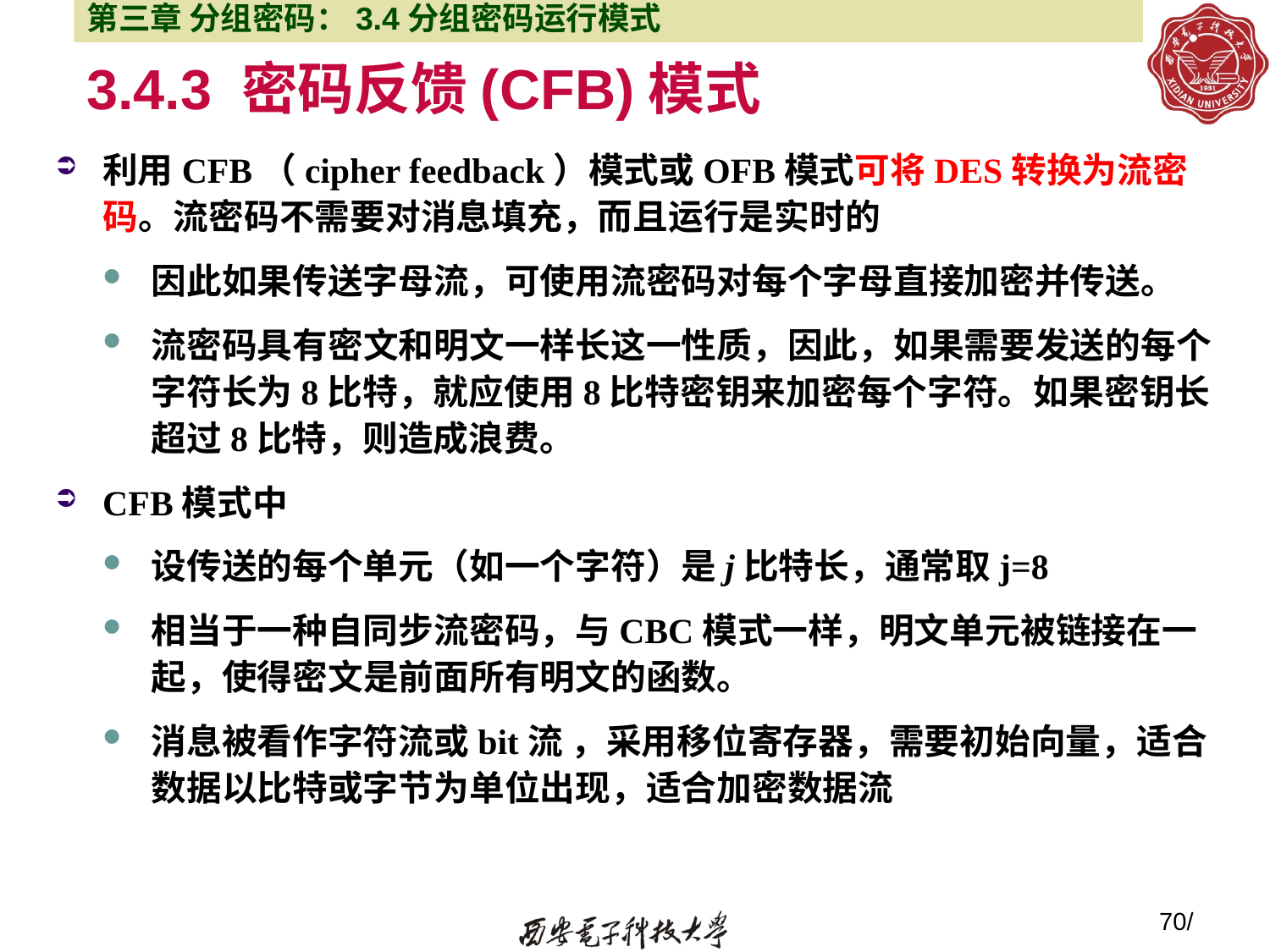

第三章 分组密码：3.4分组密码运行模式
# 3.4.3 密码反馈(CFB)模式
利用CFB（cipher feedback）模式或OFB模式可将DES转换为流密码。流密码不需要对消息填充，而且运行是实时的
因此如果传送字母流，可使用流密码对每个字母直接加密并传送。
流密码具有密文和明文一样长这一性质，因此，如果需要发送的每个字符长为8比特，就应使用8比特密钥来加密每个字符。如果密钥长超过8比特，则造成浪费。
CFB模式中
设传送的每个单元（如一个字符）是j比特长，通常取j=8
相当于一种自同步流密码，与CBC模式一样，明文单元被链接在一起，使得密文是前面所有明文的函数。
消息被看作字符流或bit流 ，采用移位寄存器，需要初始向量，适合数据以比特或字节为单位出现，适合加密数据流

70/